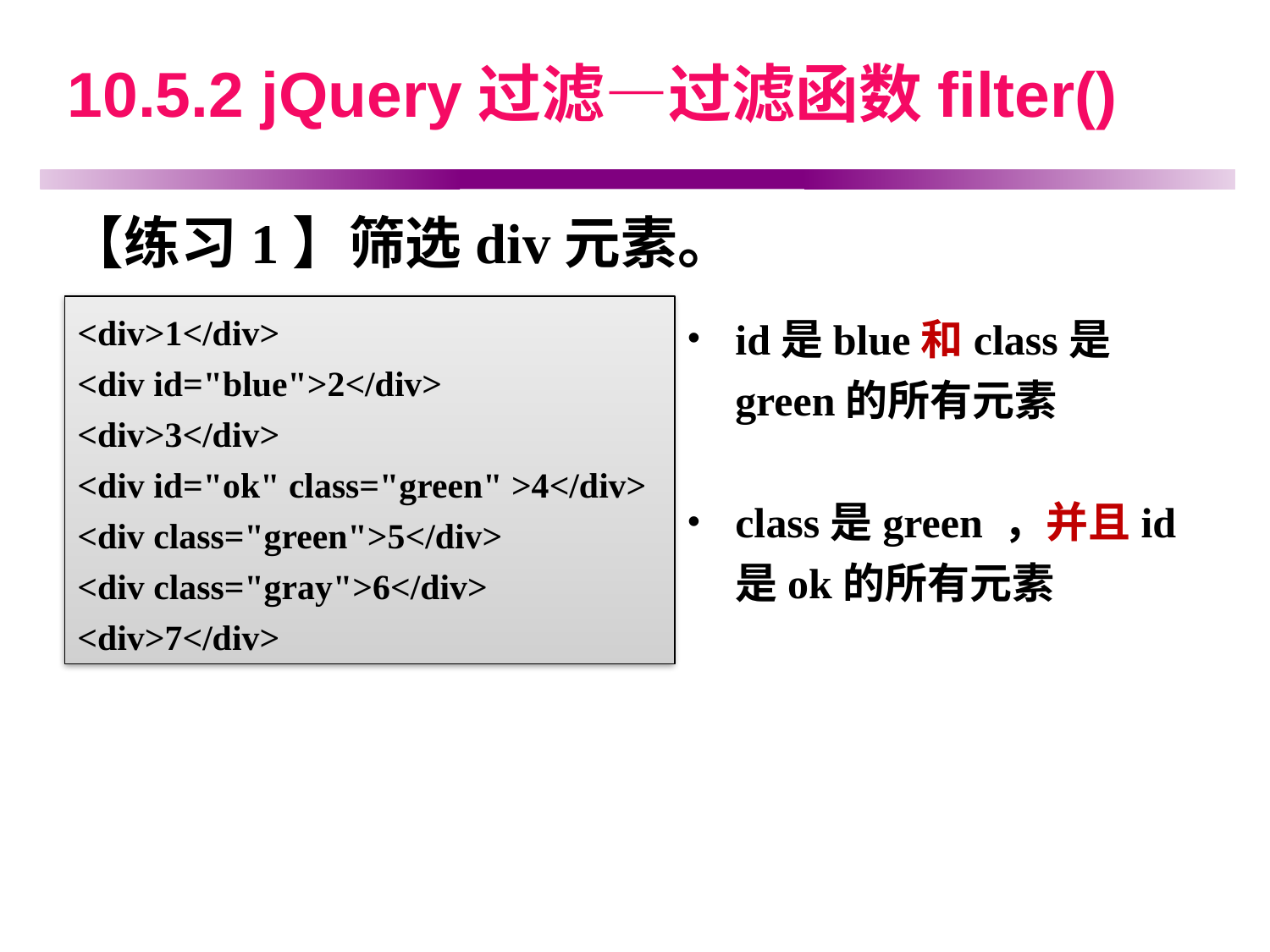

# 10.5.2 jQuery过滤—过滤函数filter()
【练习1】筛选div元素。

<div>1</div>
<div id="blue">2</div>
<div>3</div>
<div id="ok" class="green" >4</div>
<div class="green">5</div>
<div class="gray">6</div>
<div>7</div>
id是blue和class是green的所有元素

class是green ，并且id是ok的所有元素